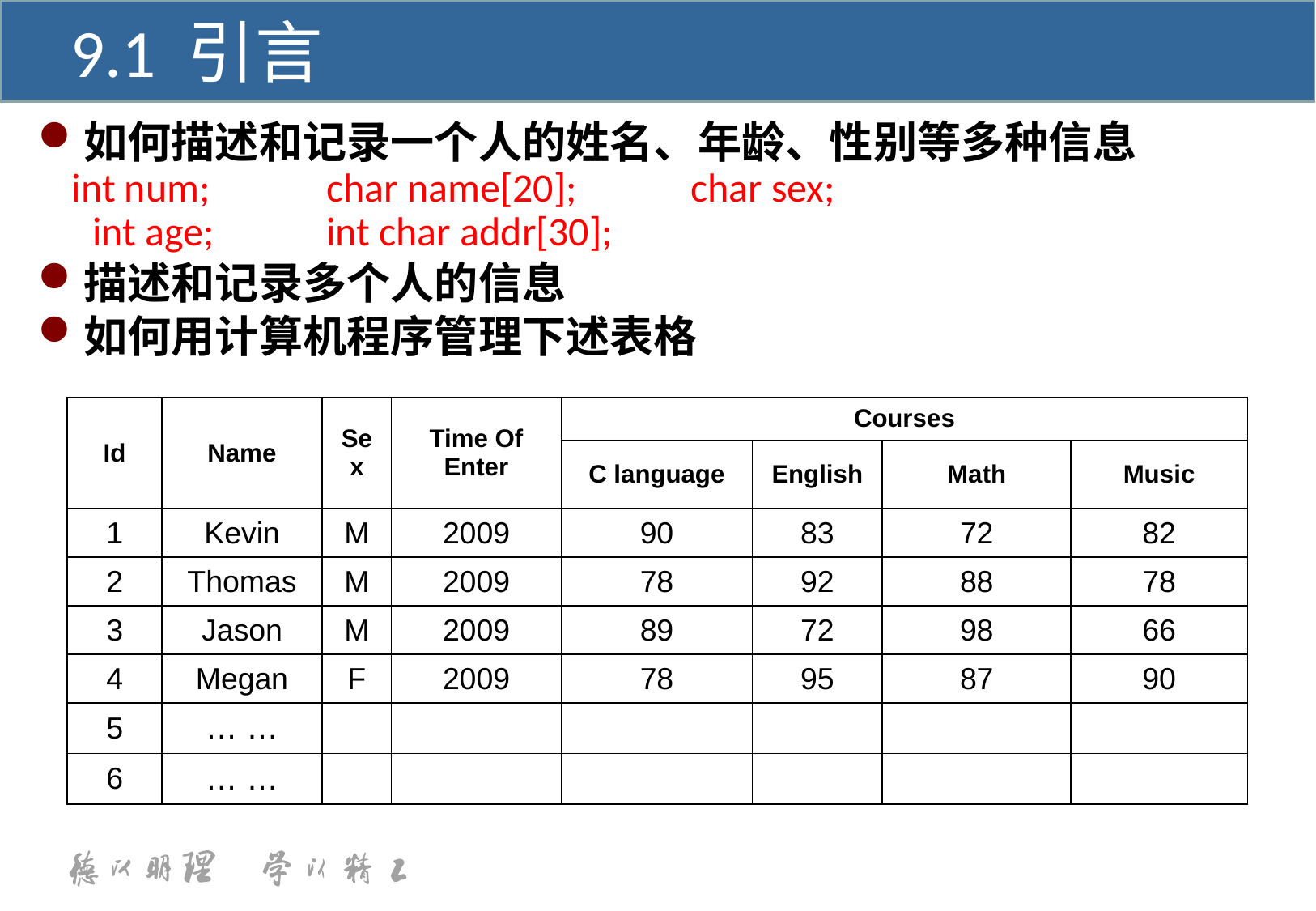

9.1 引言
如何描述和记录一个人的姓名、年龄、性别等多种信息
   int num;	char name[20];	char sex;
	 int age;	int char addr[30];
描述和记录多个人的信息
如何用计算机程序管理下述表格
| Id | Name | Sex | Time Of Enter | Courses |  |  |  |
| --- | --- | --- | --- | --- | --- | --- | --- |
|  |  |  |  | C language | English | Math | Music |
| 1 | Kevin | M | 2009 | 90 | 83 | 72 | 82 |
| 2 | Thomas | M | 2009 | 78 | 92 | 88 | 78 |
| 3 | Jason | M | 2009 | 89 | 72 | 98 | 66 |
| 4 | Megan | F | 2009 | 78 | 95 | 87 | 90 |
| 5 | … … |  |  |  |  |  |  |
| 6 | … … |  |  |  |  |  |  |
6